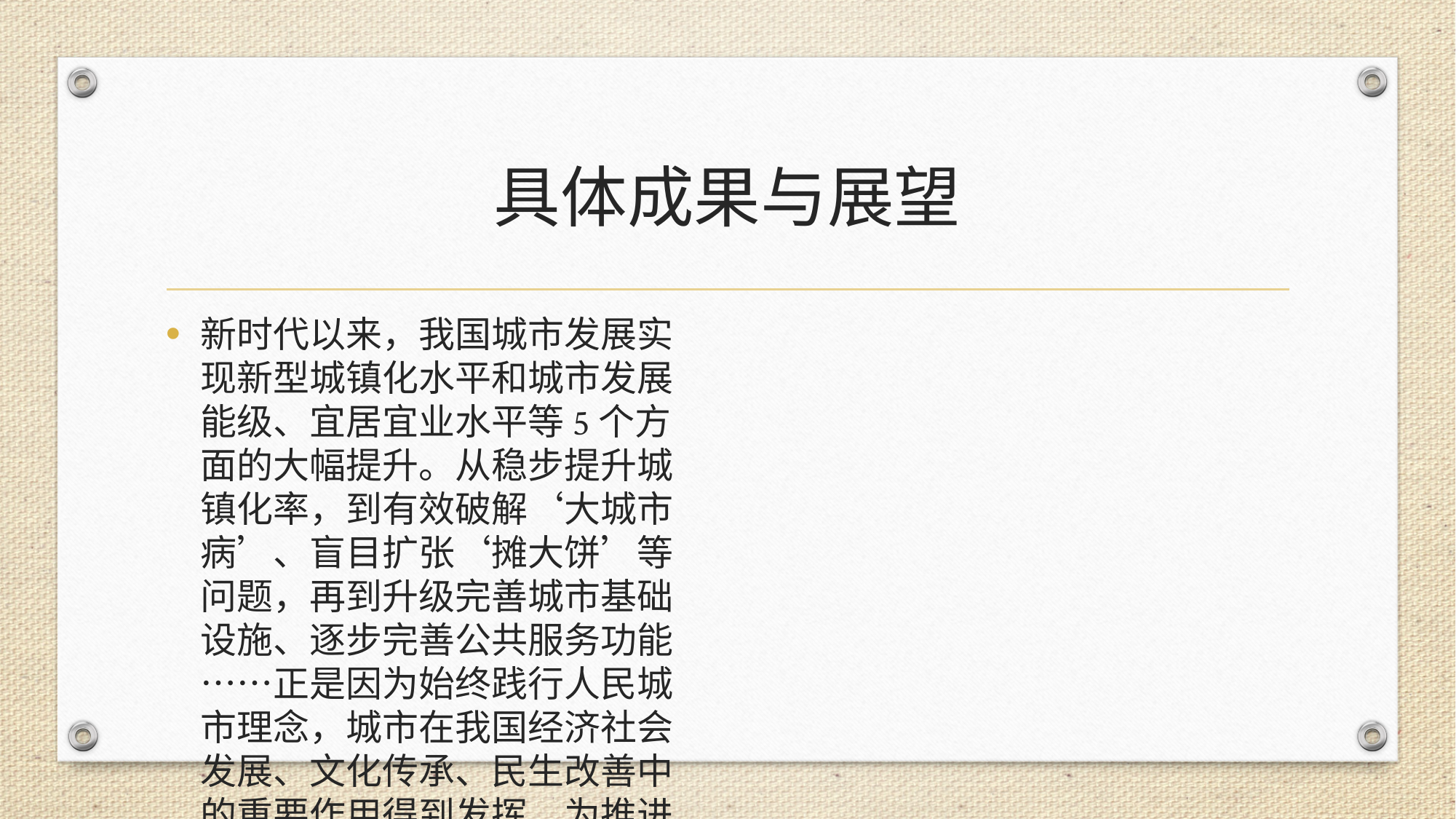

# 具体成果与展望
新时代以来，我国城市发展实现新型城镇化水平和城市发展能级、宜居宜业水平等5个方面的大幅提升。从稳步提升城镇化率，到有效破解‘大城市病’、盲目扩张‘摊大饼’等问题，再到升级完善城市基础设施、逐步完善公共服务功能……正是因为始终践行人民城市理念，城市在我国经济社会发展、文化传承、民生改善中的重要作用得到发挥，为推进中国式现代化提供有力支撑和强大引擎。